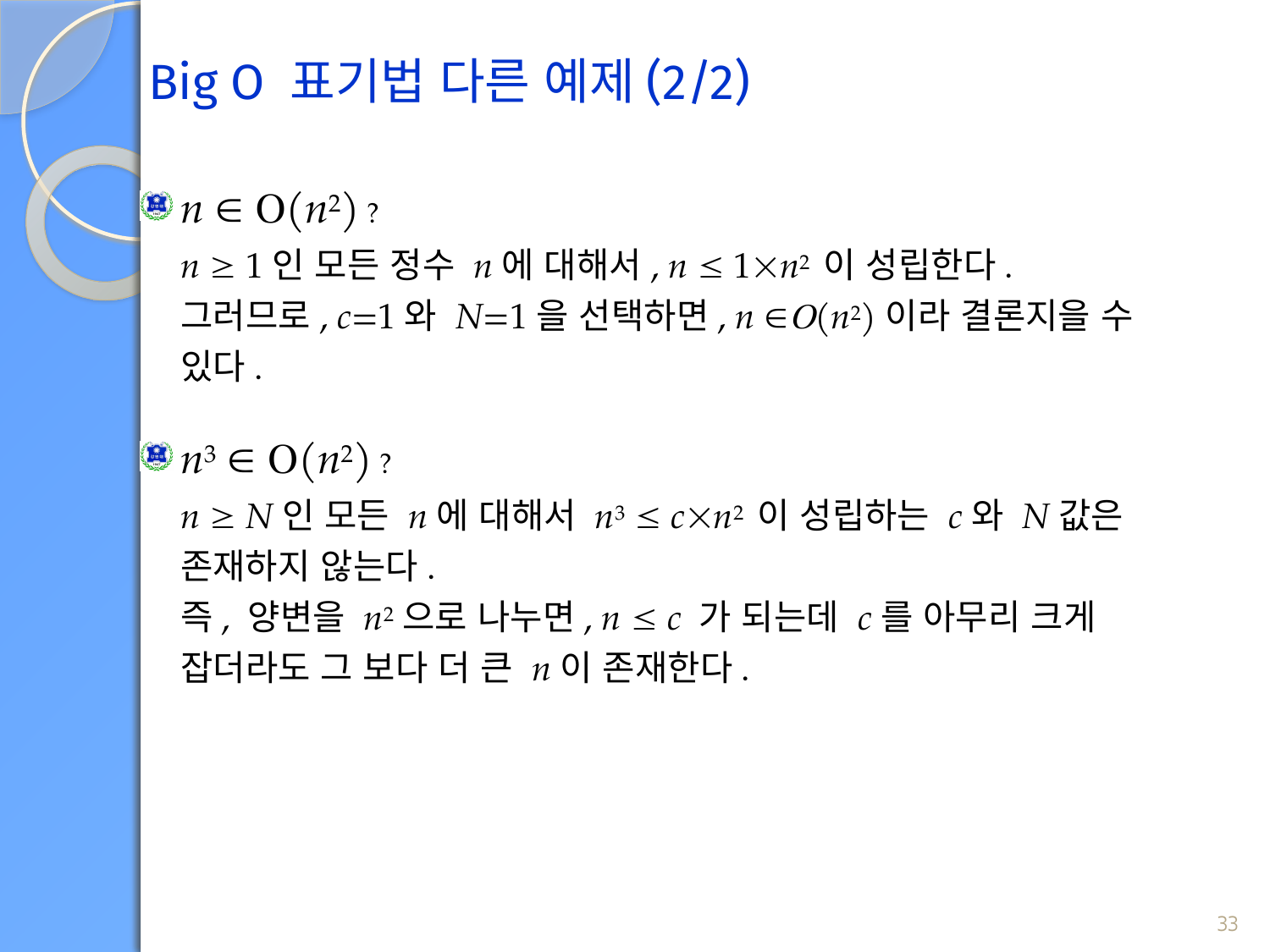

Big O 표기법 다른 예제(2/2)
n ∈ Ο(n2) ?
n ≥ 1인 모든 정수 n에 대해서, n ≤ 1×n2 이 성립한다.
그러므로, c=1와 N=1을 선택하면, n ∈Ο(n2)이라 결론지을 수 있다.
n3 ∈ Ο(n2) ?
n ≥ N인 모든 n에 대해서 n3 ≤ c×n2 이 성립하는 c와 N값은
존재하지 않는다.
즉, 양변을 n2으로 나누면, n ≤ c 가 되는데 c를 아무리 크게
잡더라도 그 보다 더 큰 n이 존재한다.
33